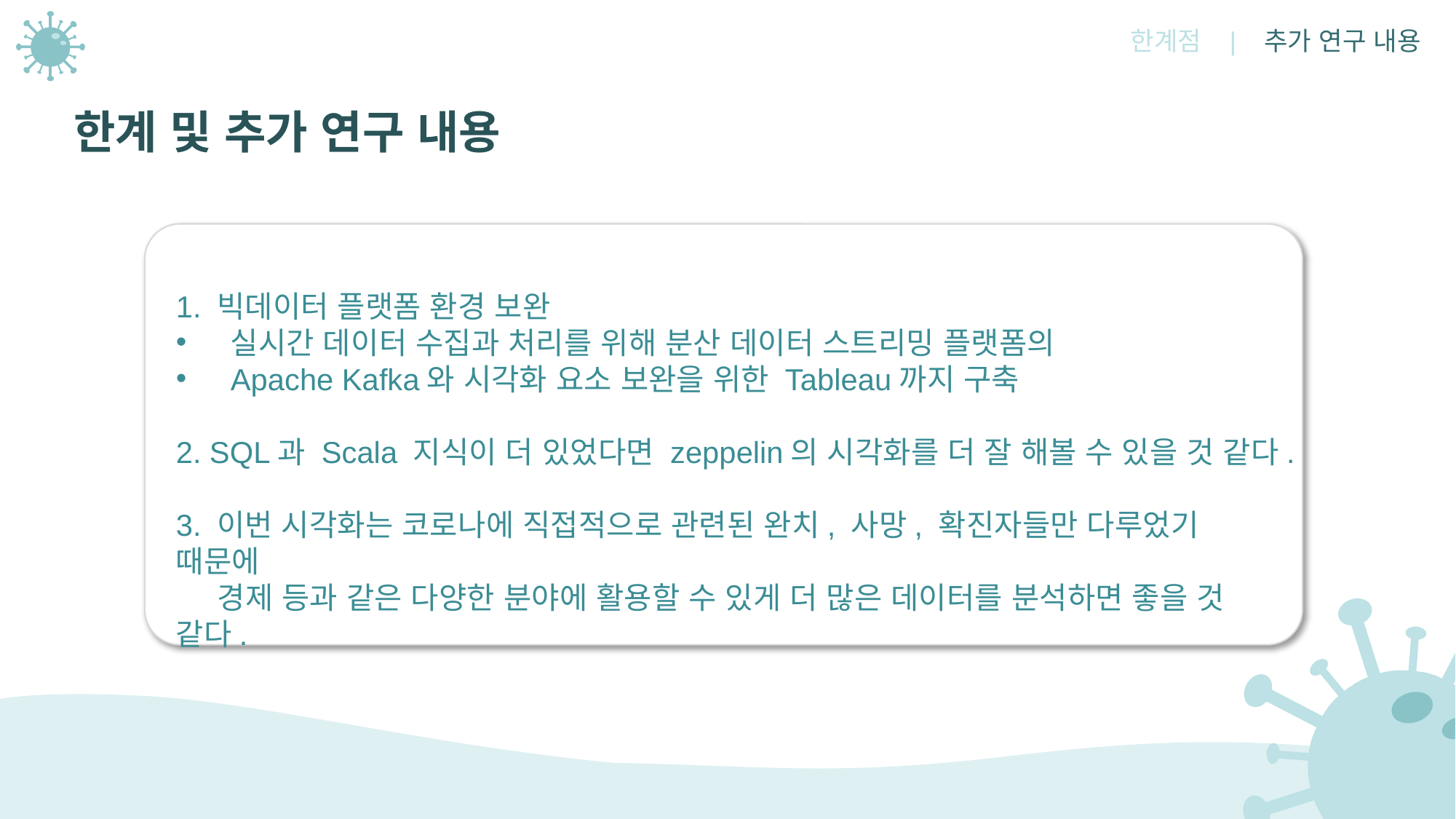

한계점   |   추가 연구 내용
     한계 및 추가 연구 내용

1. 빅데이터 플랫폼 환경 보완
실시간 데이터 수집과 처리를 위해 분산 데이터 스트리밍 플랫폼의
Apache Kafka와 시각화 요소 보완을 위한 Tableau까지 구축

2. SQL과 Scala 지식이 더 있었다면 zeppelin의 시각화를 더 잘 해볼 수 있을 것 같다.

3. 이번 시각화는 코로나에 직접적으로 관련된 완치, 사망, 확진자들만 다루었기 때문에
    경제 등과 같은 다양한 분야에 활용할 수 있게 더 많은 데이터를 분석하면 좋을 것 같다.